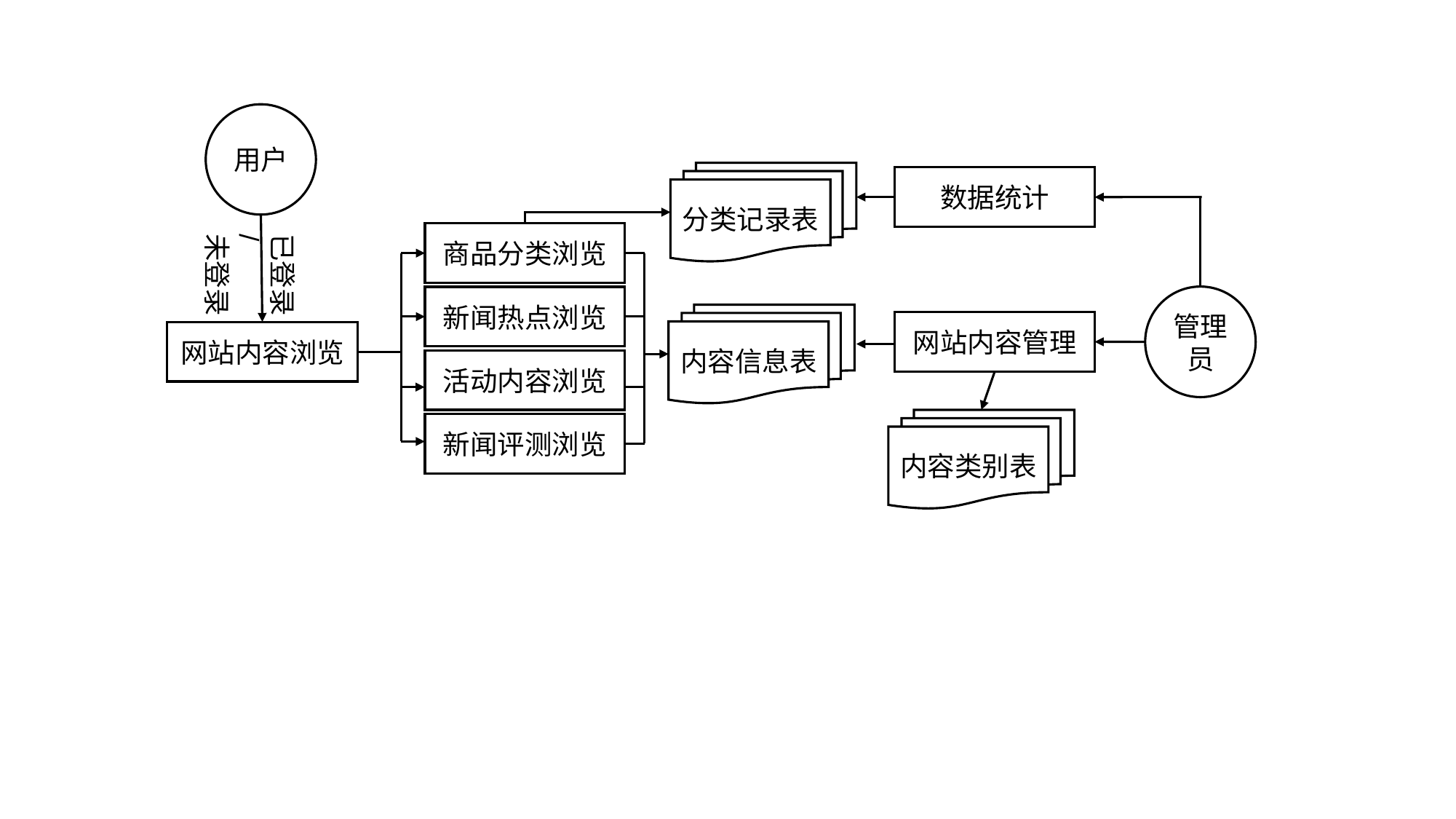

用户
分类记录表
数据统计
已登录/
未登录
商品分类浏览
管理员
新闻热点浏览
内容信息表
网站内容管理
网站内容浏览
活动内容浏览
内容类别表
新闻评测浏览